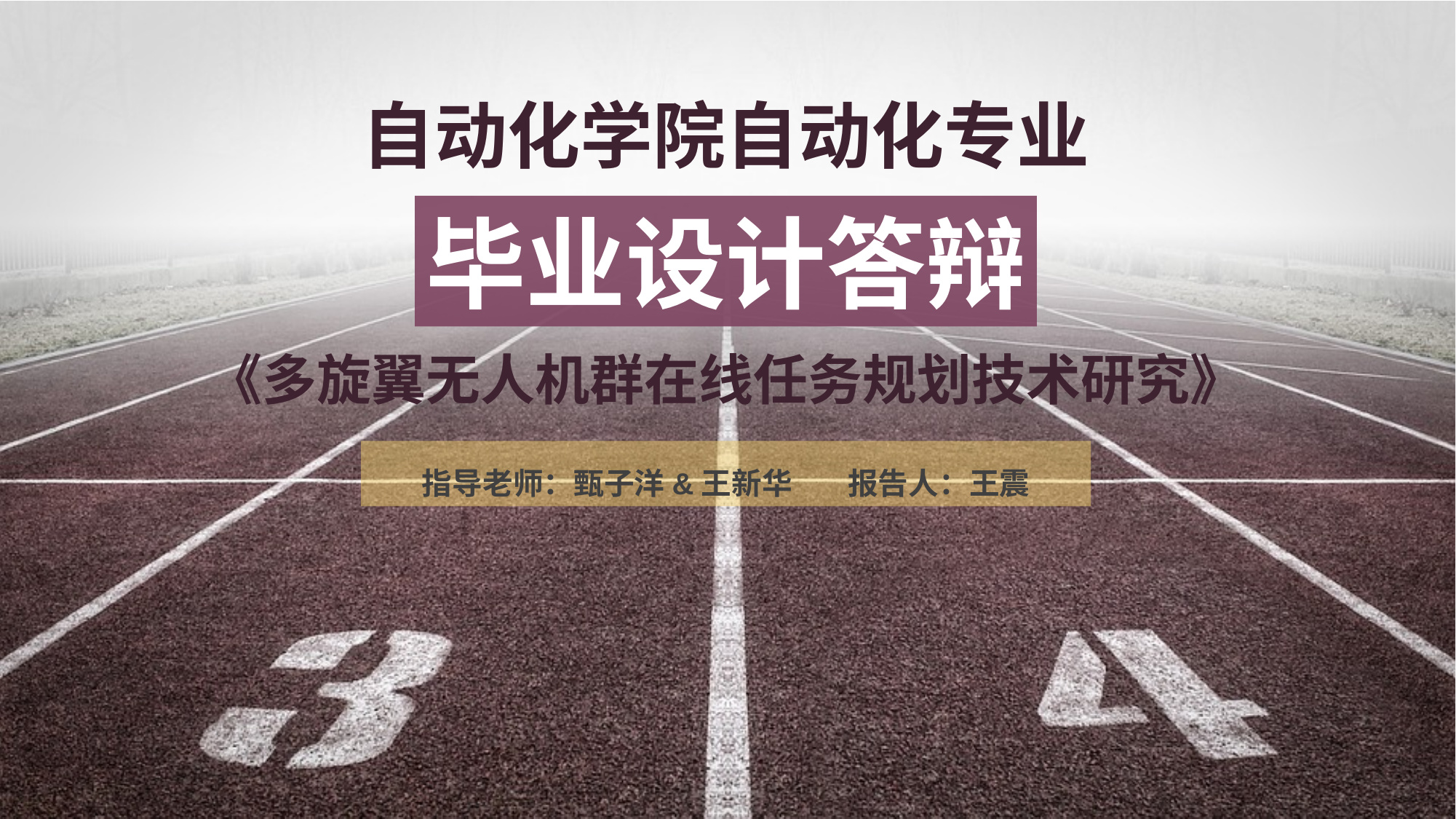

自动化学院自动化专业
毕业设计答辩
《多旋翼无人机群在线任务规划技术研究》
指导老师：甄子洋&王新华        报告人：王震